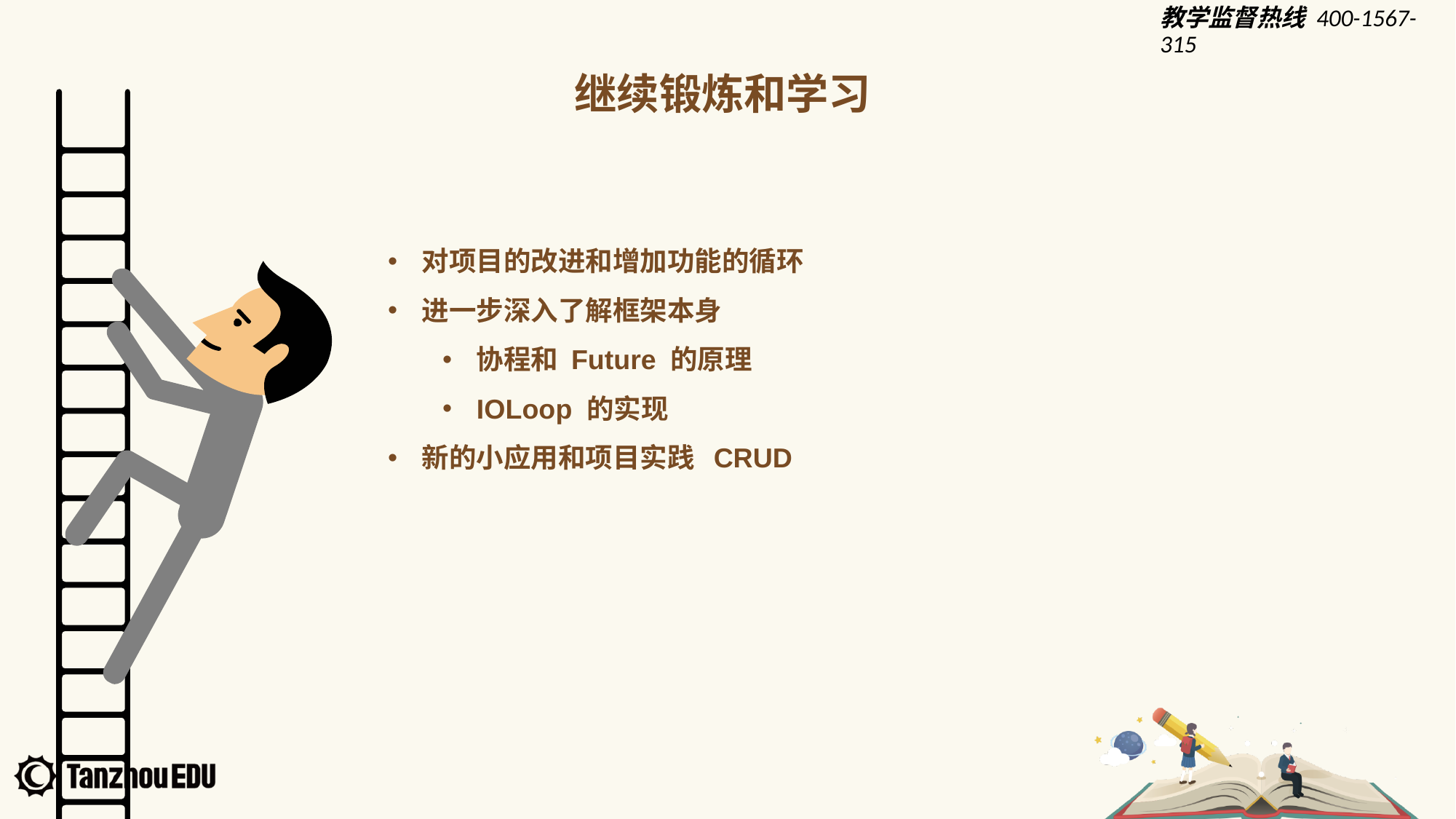

继续锻炼和学习

对项目的改进和增加功能的循环
进一步深入了解框架本身
协程和 Future 的原理
IOLoop 的实现
新的小应用和项目实践  CRUD